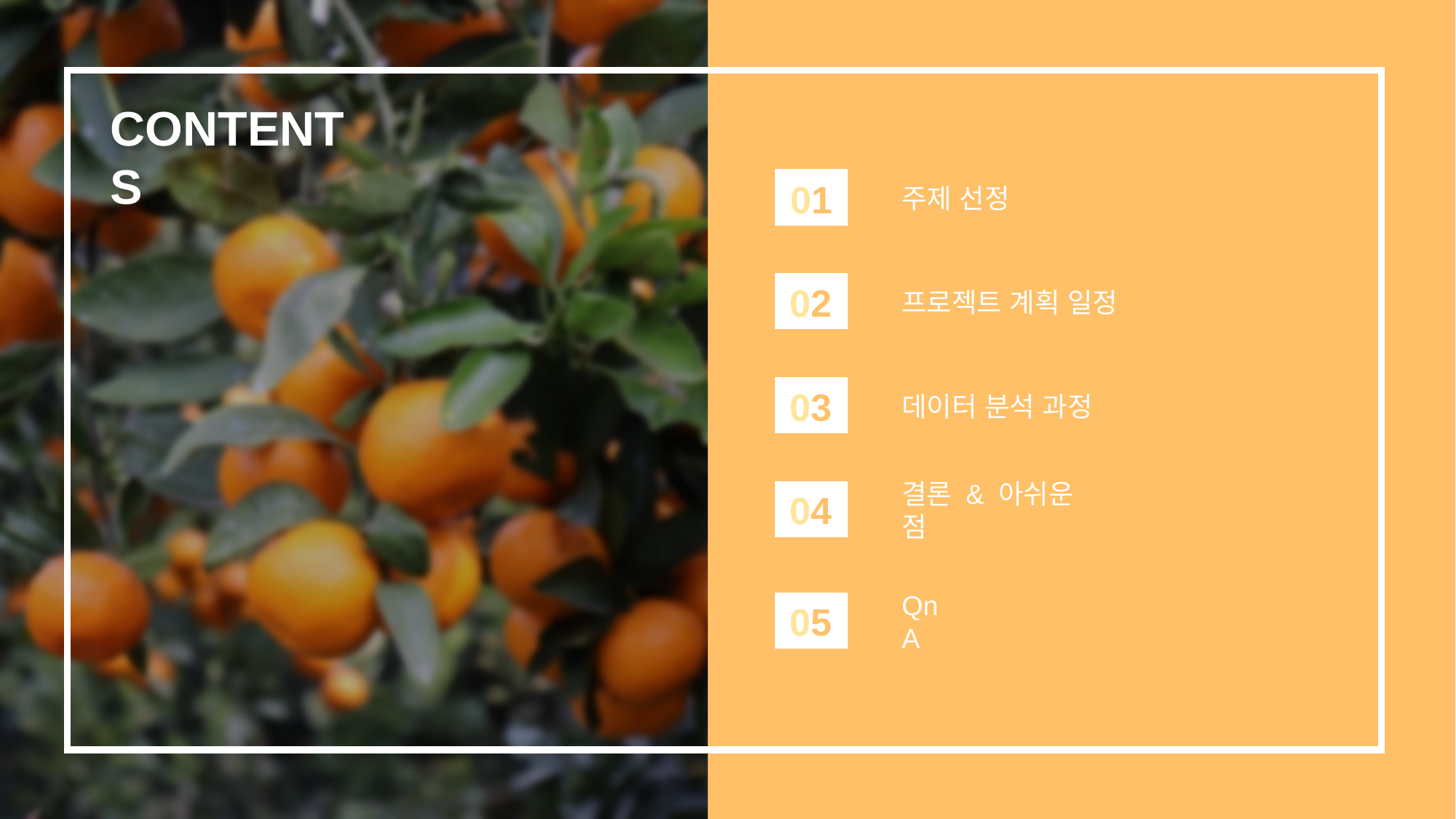

01

주제 선정
02

프로젝트 계획 일정
03

데이터 분석 과정
04

결론 & 아쉬운 점
05

QnA
05

착과량 알아보자